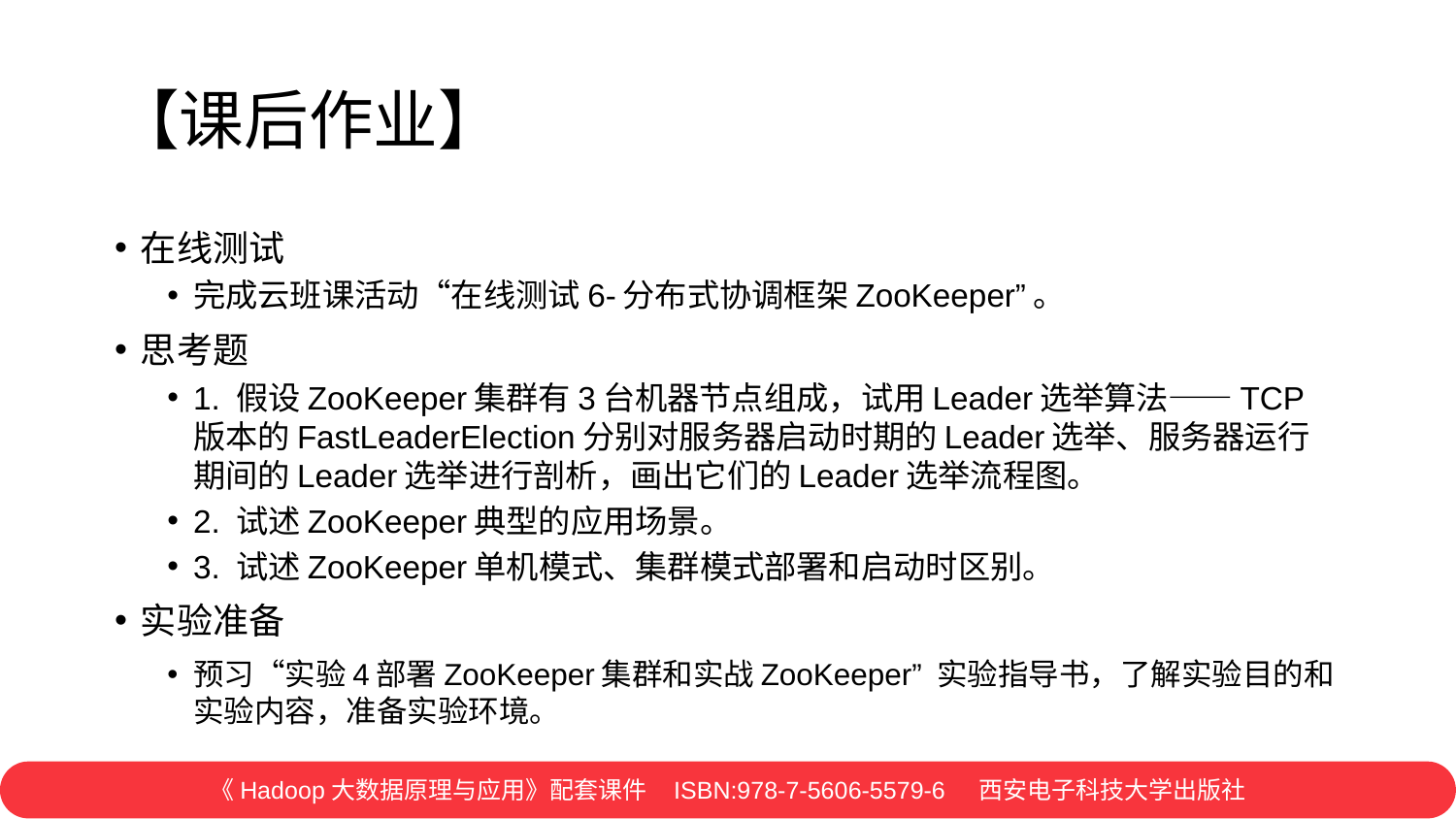

# 【课后作业】
在线测试
完成云班课活动“在线测试6-分布式协调框架ZooKeeper”。
思考题
1. 假设ZooKeeper集群有3台机器节点组成，试用Leader选举算法——TCP版本的FastLeaderElection分别对服务器启动时期的Leader选举、服务器运行期间的Leader选举进行剖析，画出它们的Leader选举流程图。
2. 试述ZooKeeper典型的应用场景。
3. 试述ZooKeeper单机模式、集群模式部署和启动时区别。
实验准备
预习“实验4部署ZooKeeper集群和实战ZooKeeper” 实验指导书，了解实验目的和实验内容，准备实验环境。